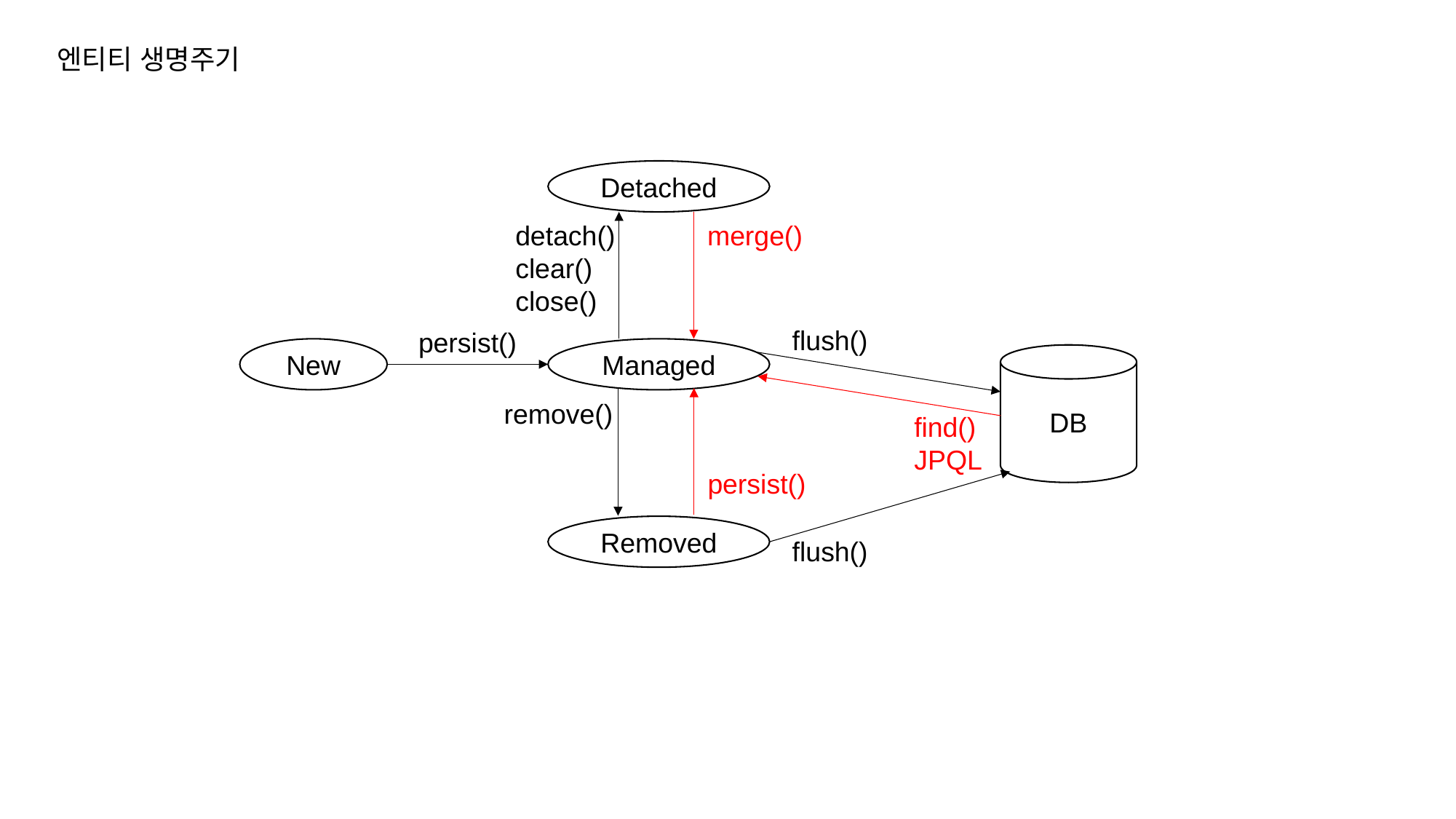

엔티티 생명주기
Detached
detach()
clear()
close()
merge()
flush()
persist()
Managed
New
DB
remove()
find()
JPQL
persist()
Removed
flush()